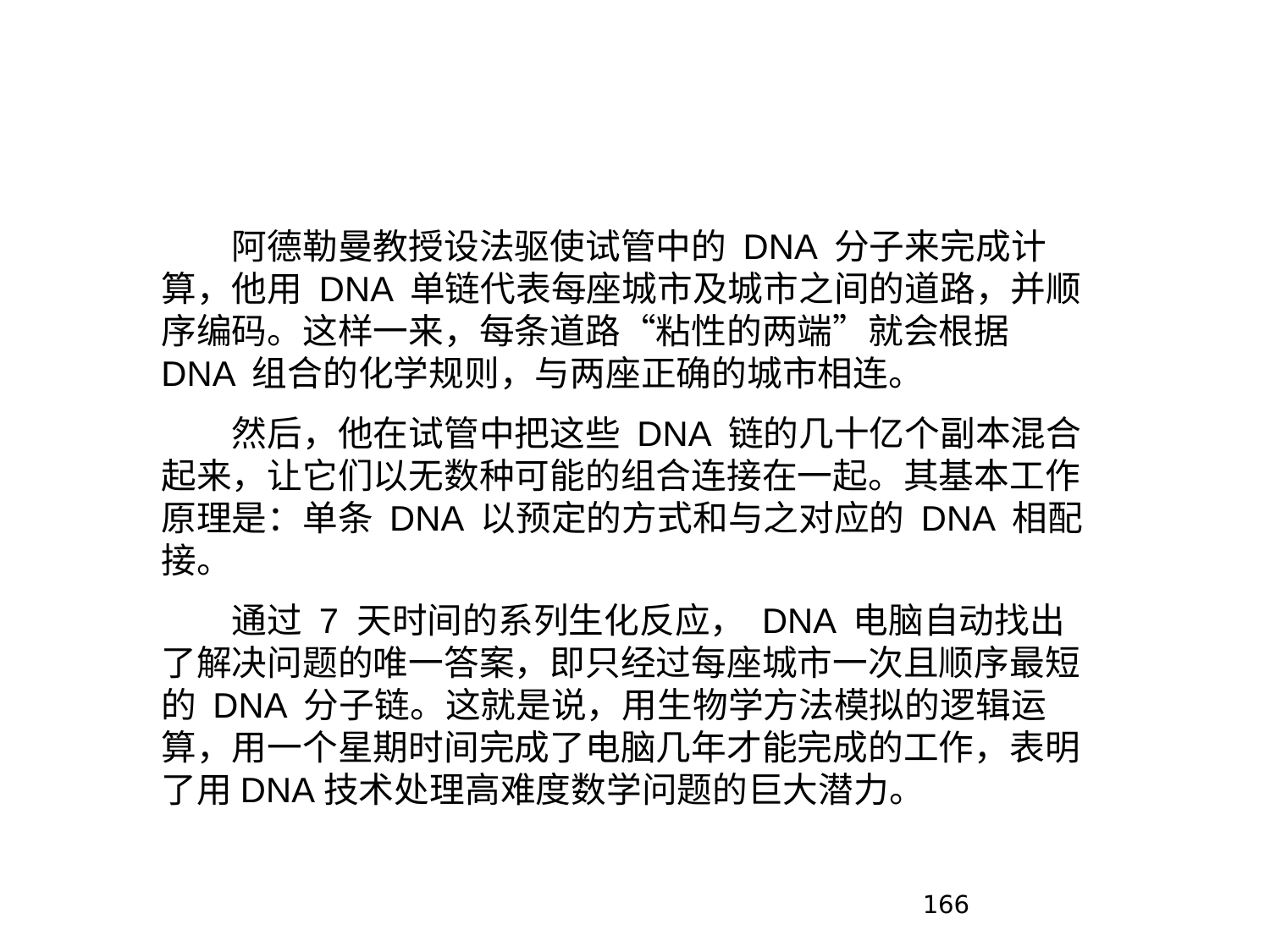

阿德勒曼教授设法驱使试管中的 DNA 分子来完成计算，他用 DNA 单链代表每座城市及城市之间的道路，并顺序编码。这样一来，每条道路“粘性的两端”就会根据 DNA 组合的化学规则，与两座正确的城市相连。
　　然后，他在试管中把这些 DNA 链的几十亿个副本混合起来，让它们以无数种可能的组合连接在一起。其基本工作原理是：单条 DNA 以预定的方式和与之对应的 DNA 相配接。
　　通过 7 天时间的系列生化反应， DNA 电脑自动找出了解决问题的唯一答案，即只经过每座城市一次且顺序最短的 DNA 分子链。这就是说，用生物学方法模拟的逻辑运算，用一个星期时间完成了电脑几年才能完成的工作，表明了用DNA技术处理高难度数学问题的巨大潜力。
166